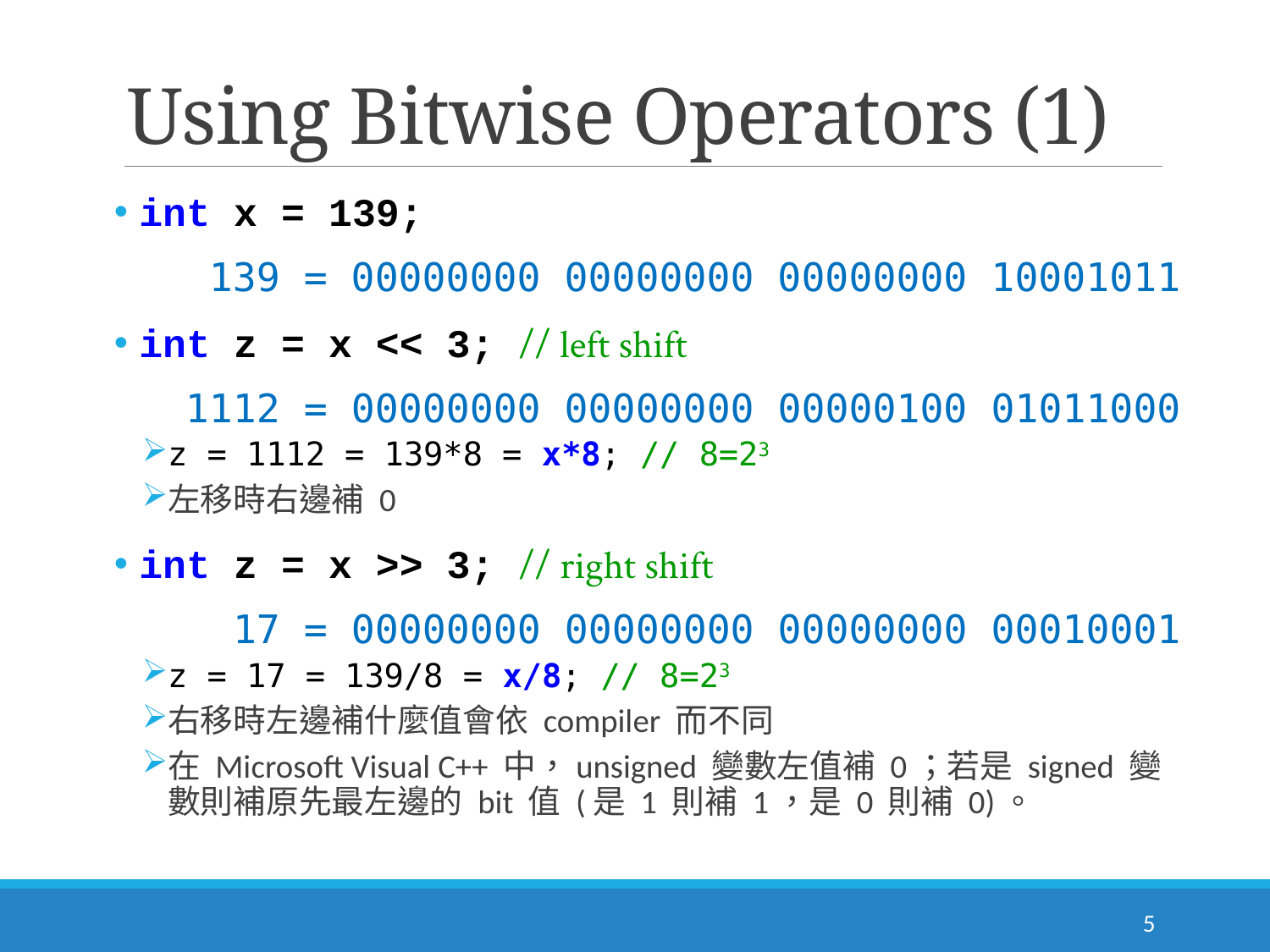

# Using Bitwise Operators (1)
int x = 139;
    139 = 00000000 00000000 00000000 10001011
int z = x << 3; // left shift
   1112 = 00000000 00000000 00000100 01011000
z = 1112 = 139*8 = x*8; // 8=23
左移時右邊補 0
int z = x >> 3; // right shift
     17 = 00000000 00000000 00000000 00010001
z = 17 = 139/8 = x/8; // 8=23
右移時左邊補什麼值會依 compiler 而不同
在 Microsoft Visual C++ 中，unsigned 變數左值補 0；若是 signed 變數則補原先最左邊的 bit 值 (是 1 則補 1，是 0 則補 0)。
5